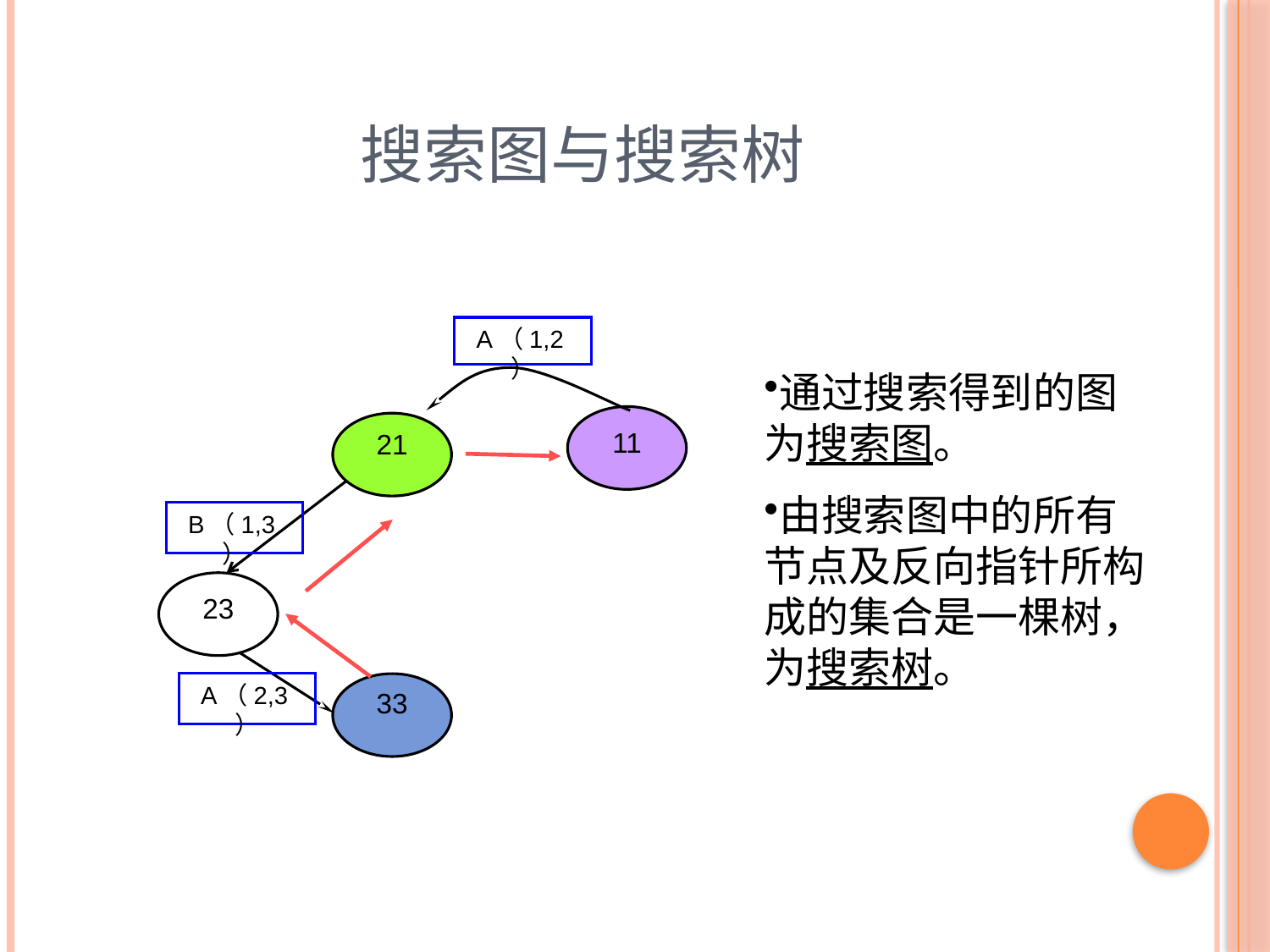

# 搜索图与搜索树
A（1,2）

11
21

B（1,3）
23

A（2,3）
33
通过搜索得到的图为搜索图。
由搜索图中的所有节点及反向指针所构成的集合是一棵树，为搜索树。

5